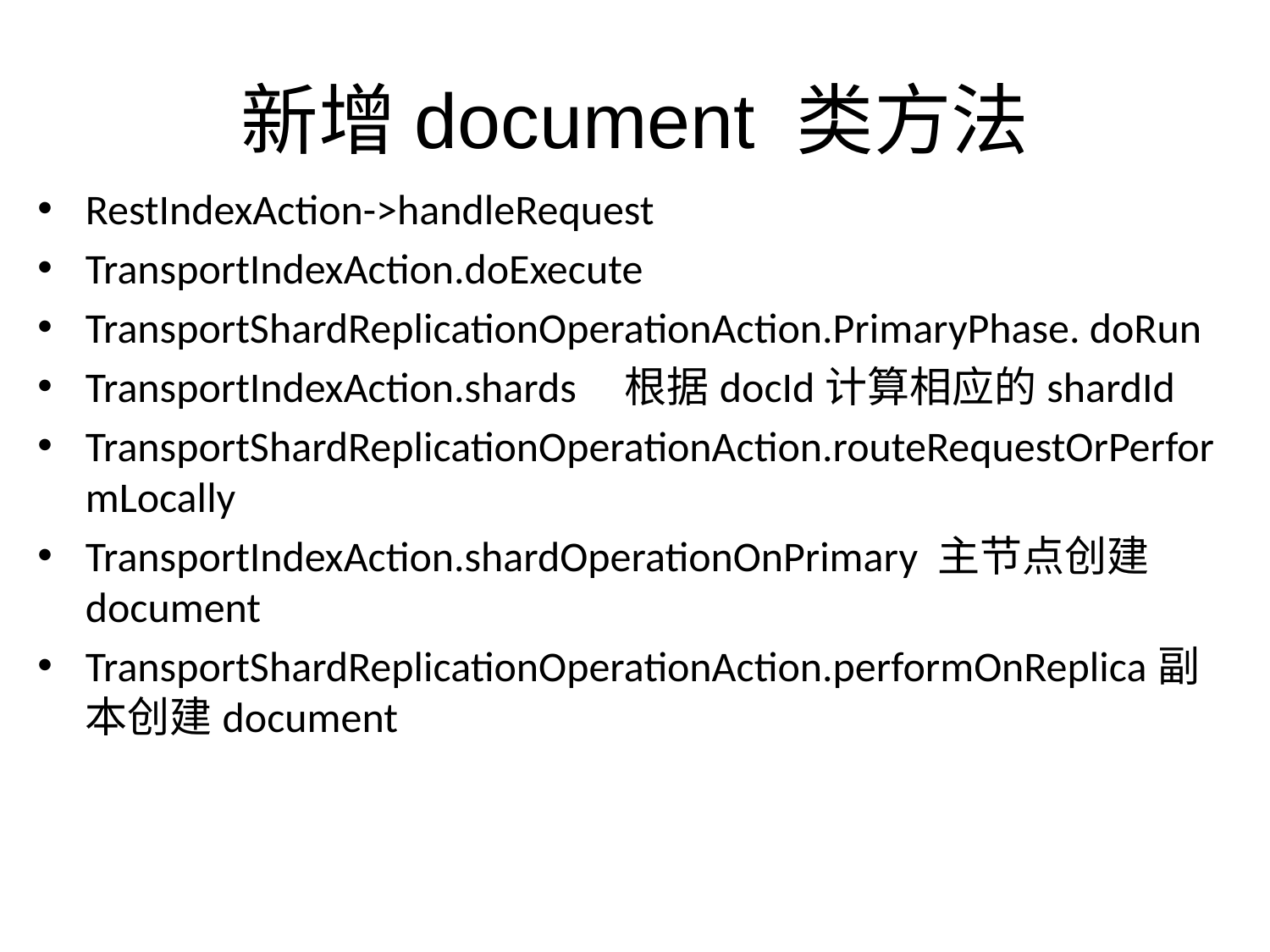

# 新增document 类方法
RestIndexAction->handleRequest
TransportIndexAction.doExecute
TransportShardReplicationOperationAction.PrimaryPhase. doRun
TransportIndexAction.shards    根据docId计算相应的shardId
TransportShardReplicationOperationAction.routeRequestOrPerformLocally
TransportIndexAction.shardOperationOnPrimary 主节点创建document
TransportShardReplicationOperationAction.performOnReplica副本创建document